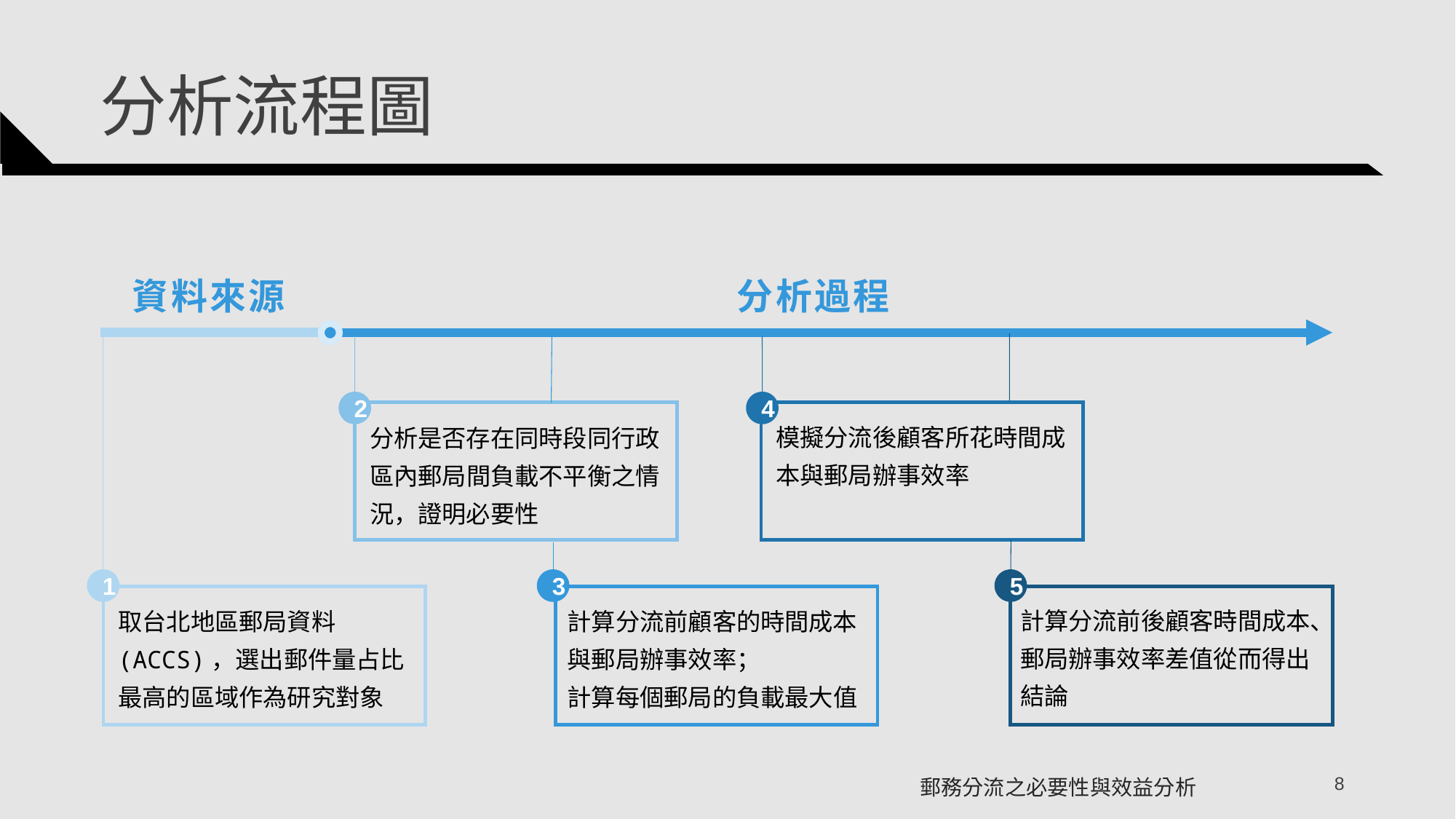

分析流程圖
分析過程
資料來源

2
4

模擬分流後顧客所花時間成本與郵局辦事效率
分析是否存在同時段同行政區內郵局間負載不平衡之情況，證明必要性
1
3
5

計算分流前後顧客時間成本、郵局辦事效率差值從而得出結論
取台北地區郵局資料 (ACCS)，選出郵件量占比最高的區域作為研究對象
計算分流前顧客的時間成本與郵局辦事效率；
計算每個郵局的負載最大值
8
郵務分流之必要性與效益分析